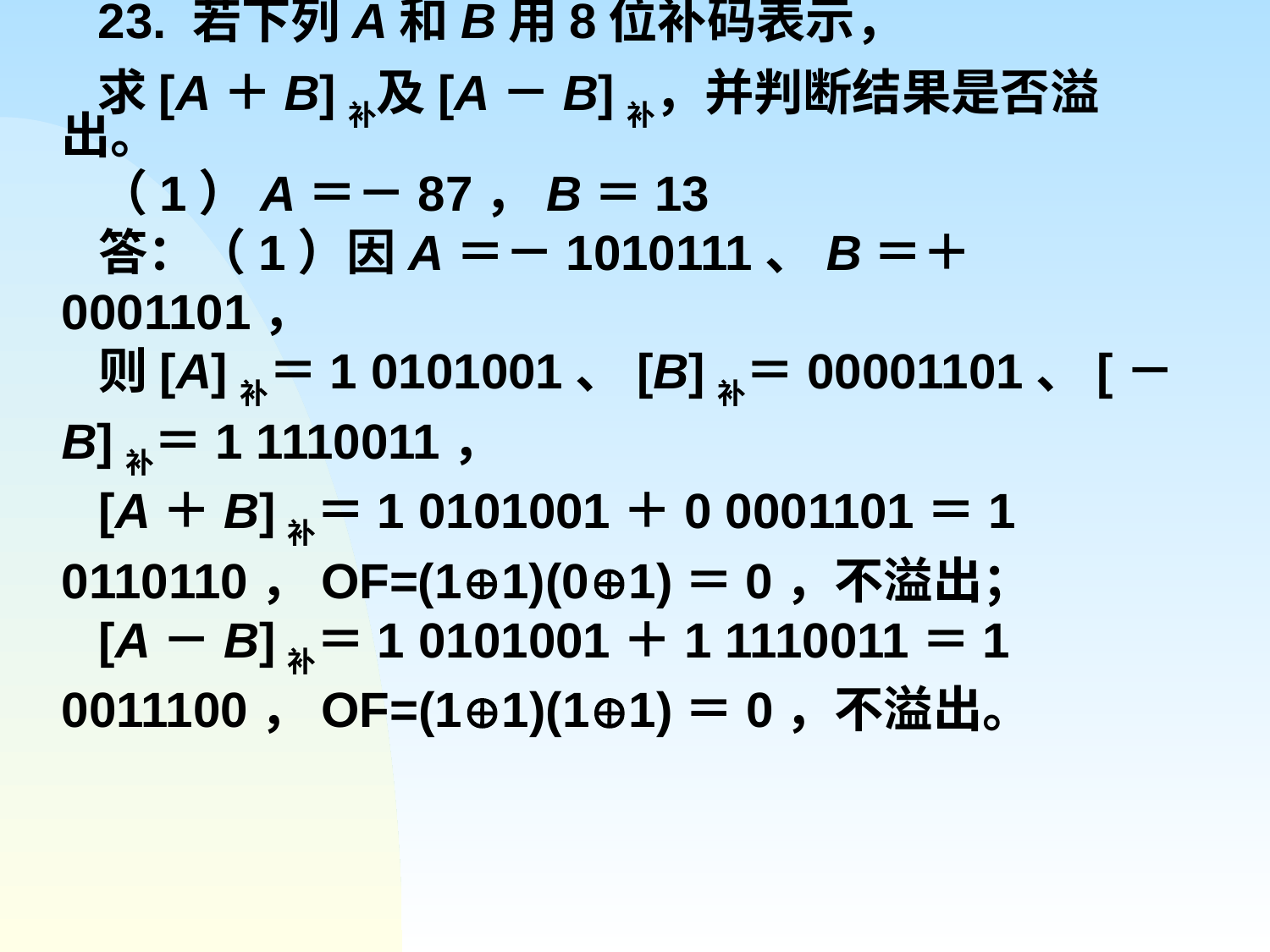

23. 若下列A和B用8位补码表示，
求[A＋B]补及[A－B]补，并判断结果是否溢出。
（1）A＝－87，B＝13
答：（1）因A＝－1010111、B＝＋0001101，
则[A]补＝1 0101001、[B]补＝00001101、[－B]补＝1 1110011，
[A＋B]补＝1 0101001＋0 0001101＝1 0110110，OF=(1⊕1)(0⊕1)＝0，不溢出；
[A－B]补＝1 0101001＋1 1110011＝1 0011100，OF=(1⊕1)(1⊕1)＝0，不溢出。
126